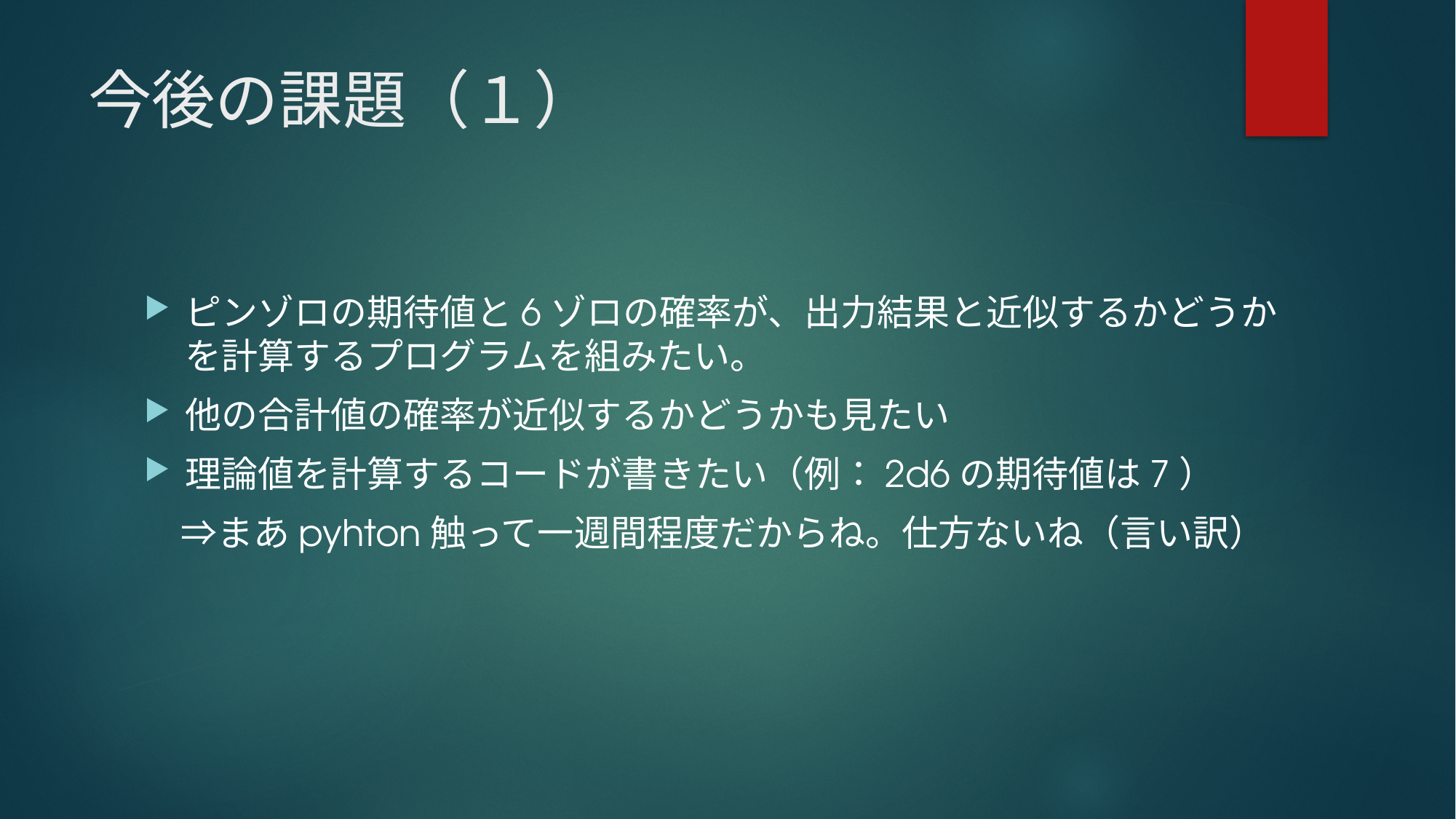

# 今後の課題（１）
ピンゾロの期待値と6ゾロの確率が、出力結果と近似するかどうかを計算するプログラムを組みたい。
他の合計値の確率が近似するかどうかも見たい
理論値を計算するコードが書きたい（例：2d6の期待値は7）
　⇒まあpyhton触って一週間程度だからね。仕方ないね（言い訳）